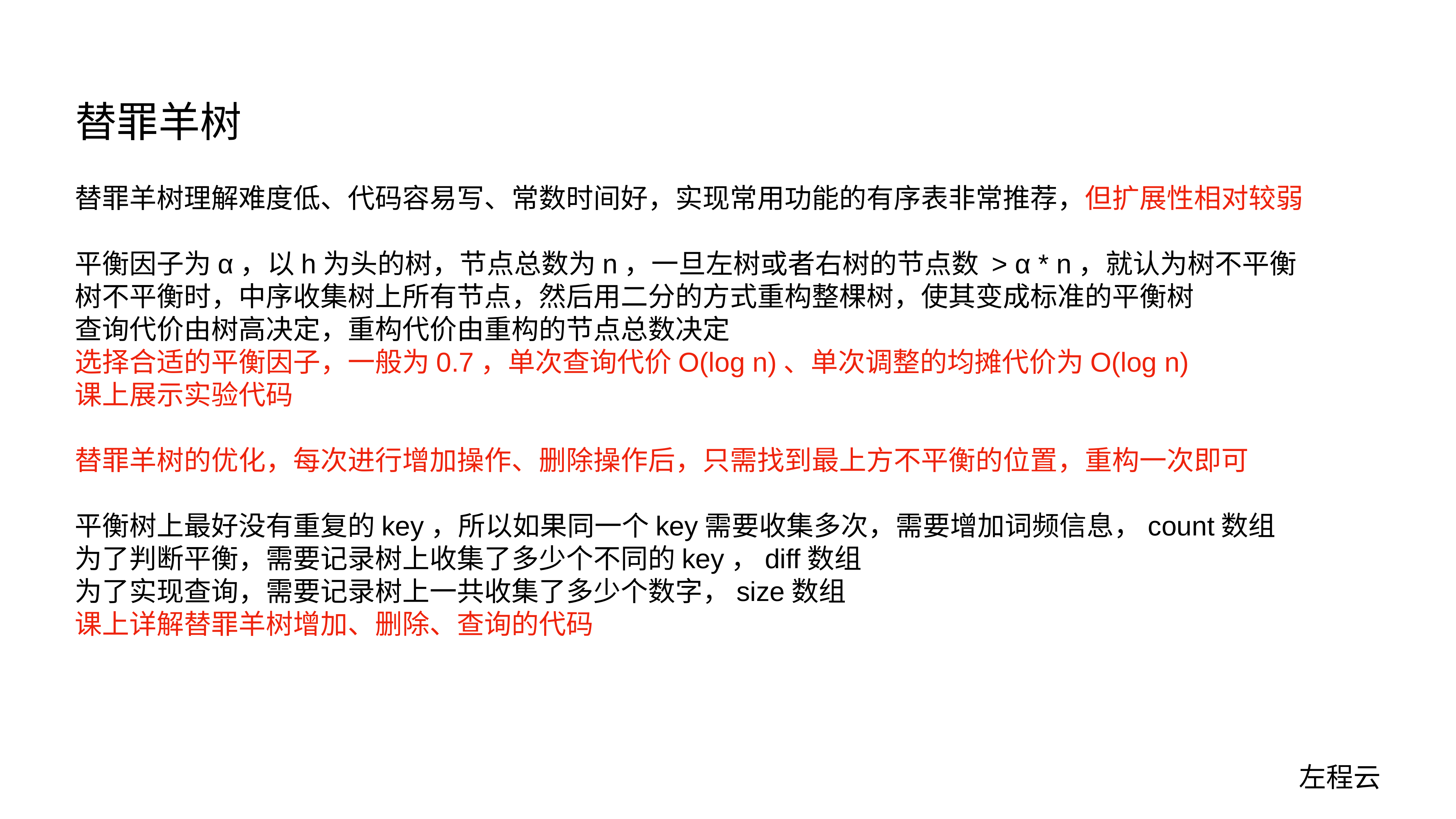

# 替罪羊树
替罪羊树理解难度低、代码容易写、常数时间好，实现常用功能的有序表非常推荐，但扩展性相对较弱

平衡因子为α，以h为头的树，节点总数为n，一旦左树或者右树的节点数 > α * n，就认为树不平衡
树不平衡时，中序收集树上所有节点，然后用二分的方式重构整棵树，使其变成标准的平衡树
查询代价由树高决定，重构代价由重构的节点总数决定
选择合适的平衡因子，一般为0.7，单次查询代价O(log n)、单次调整的均摊代价为O(log n)
课上展示实验代码

替罪羊树的优化，每次进行增加操作、删除操作后，只需找到最上方不平衡的位置，重构一次即可

平衡树上最好没有重复的key，所以如果同一个key需要收集多次，需要增加词频信息，count数组
为了判断平衡，需要记录树上收集了多少个不同的key，diff数组
为了实现查询，需要记录树上一共收集了多少个数字，size数组
课上详解替罪羊树增加、删除、查询的代码
左程云